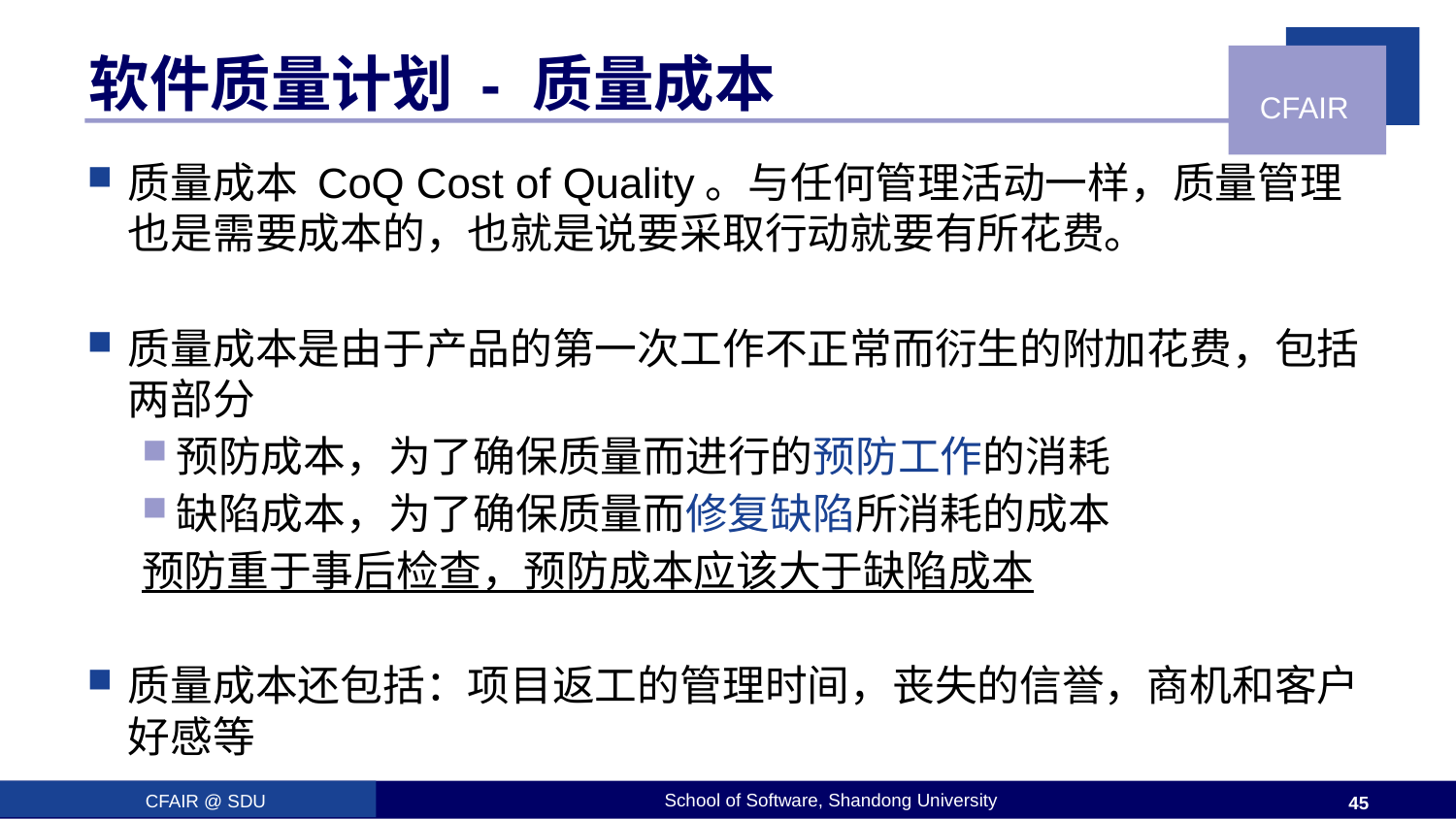

# 软件质量计划 - 质量成本
质量成本 CoQ Cost of Quality。与任何管理活动一样，质量管理也是需要成本的，也就是说要采取行动就要有所花费。

质量成本是由于产品的第一次工作不正常而衍生的附加花费，包括两部分
预防成本，为了确保质量而进行的预防工作的消耗
缺陷成本，为了确保质量而修复缺陷所消耗的成本
预防重于事后检查，预防成本应该大于缺陷成本

质量成本还包括：项目返工的管理时间，丧失的信誉，商机和客户好感等